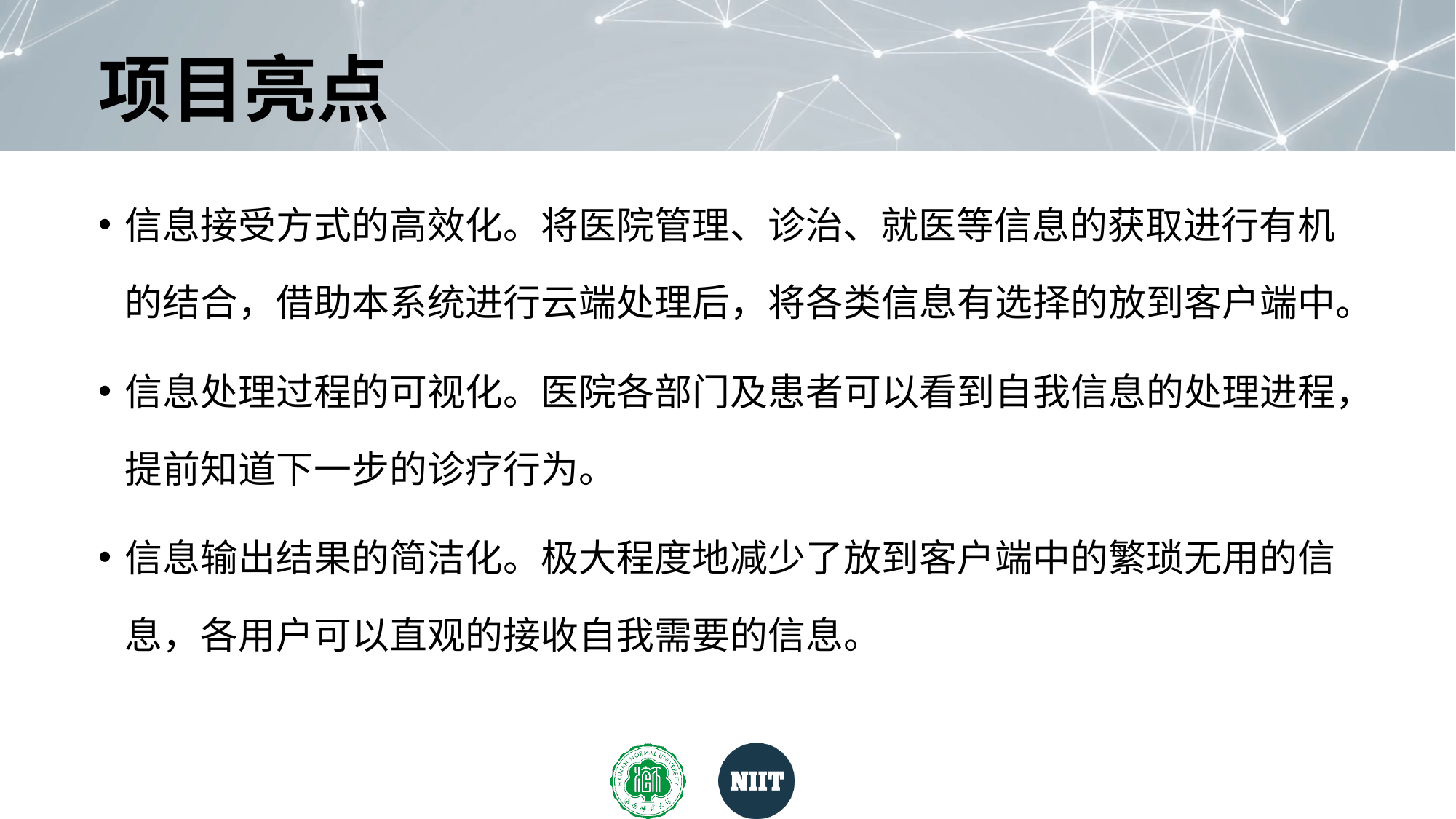

# 项目亮点
信息接受方式的高效化。将医院管理、诊治、就医等信息的获取进行有机的结合，借助本系统进行云端处理后，将各类信息有选择的放到客户端中。
信息处理过程的可视化。医院各部门及患者可以看到自我信息的处理进程，提前知道下一步的诊疗行为。
信息输出结果的简洁化。极大程度地减少了放到客户端中的繁琐无用的信息，各用户可以直观的接收自我需要的信息。